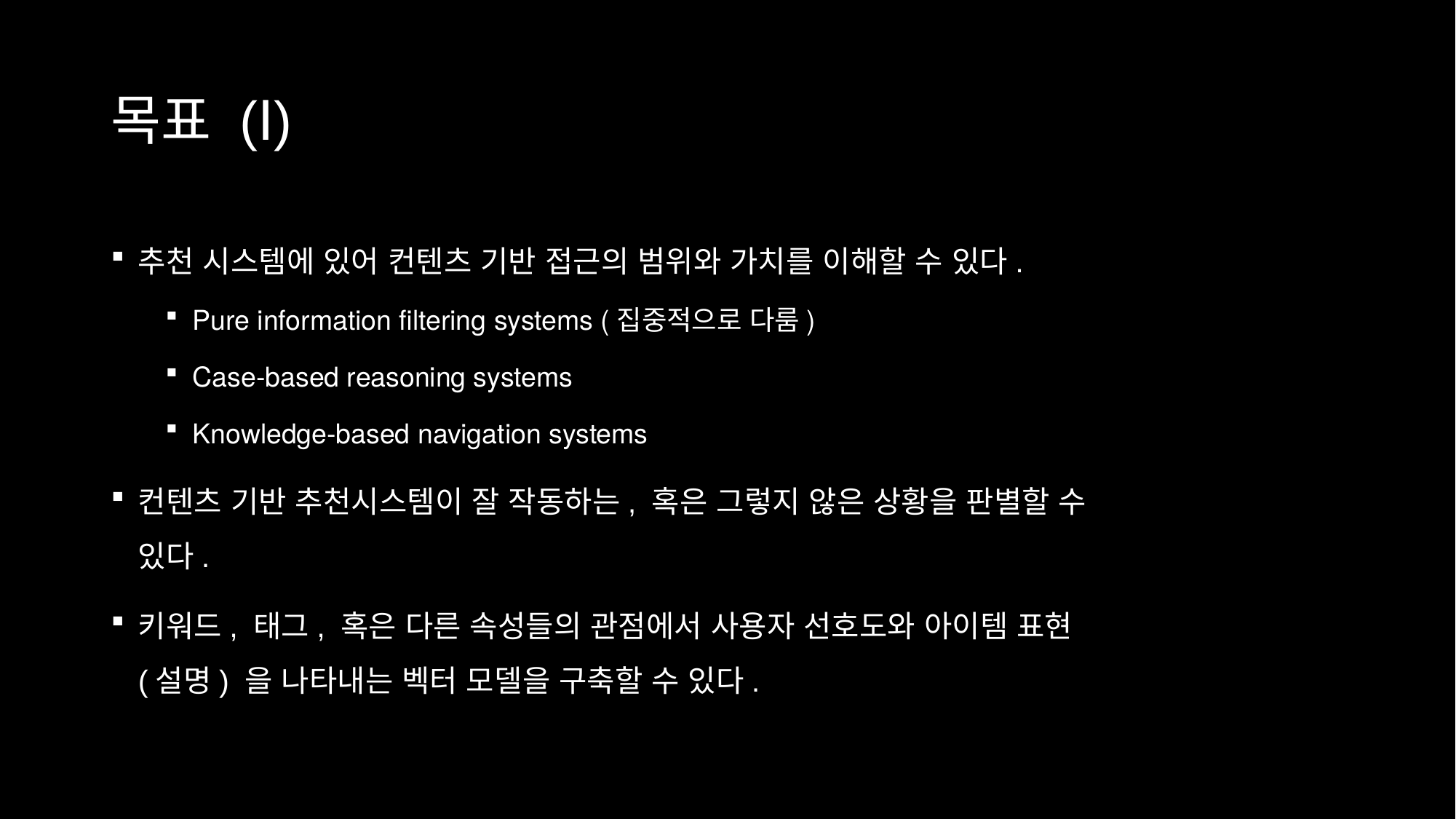

# 목표 (Ⅰ)
추천 시스템에 있어 컨텐츠 기반 접근의 범위와 가치를 이해할 수 있다.
Pure information filtering systems (집중적으로 다룸)
Case-based reasoning systems
Knowledge-based navigation systems
컨텐츠 기반 추천시스템이 잘 작동하는, 혹은 그렇지 않은 상황을 판별할 수 있다.
키워드, 태그, 혹은 다른 속성들의 관점에서 사용자 선호도와 아이템 표현 (설명) 을 나타내는 벡터 모델을 구축할 수 있다.